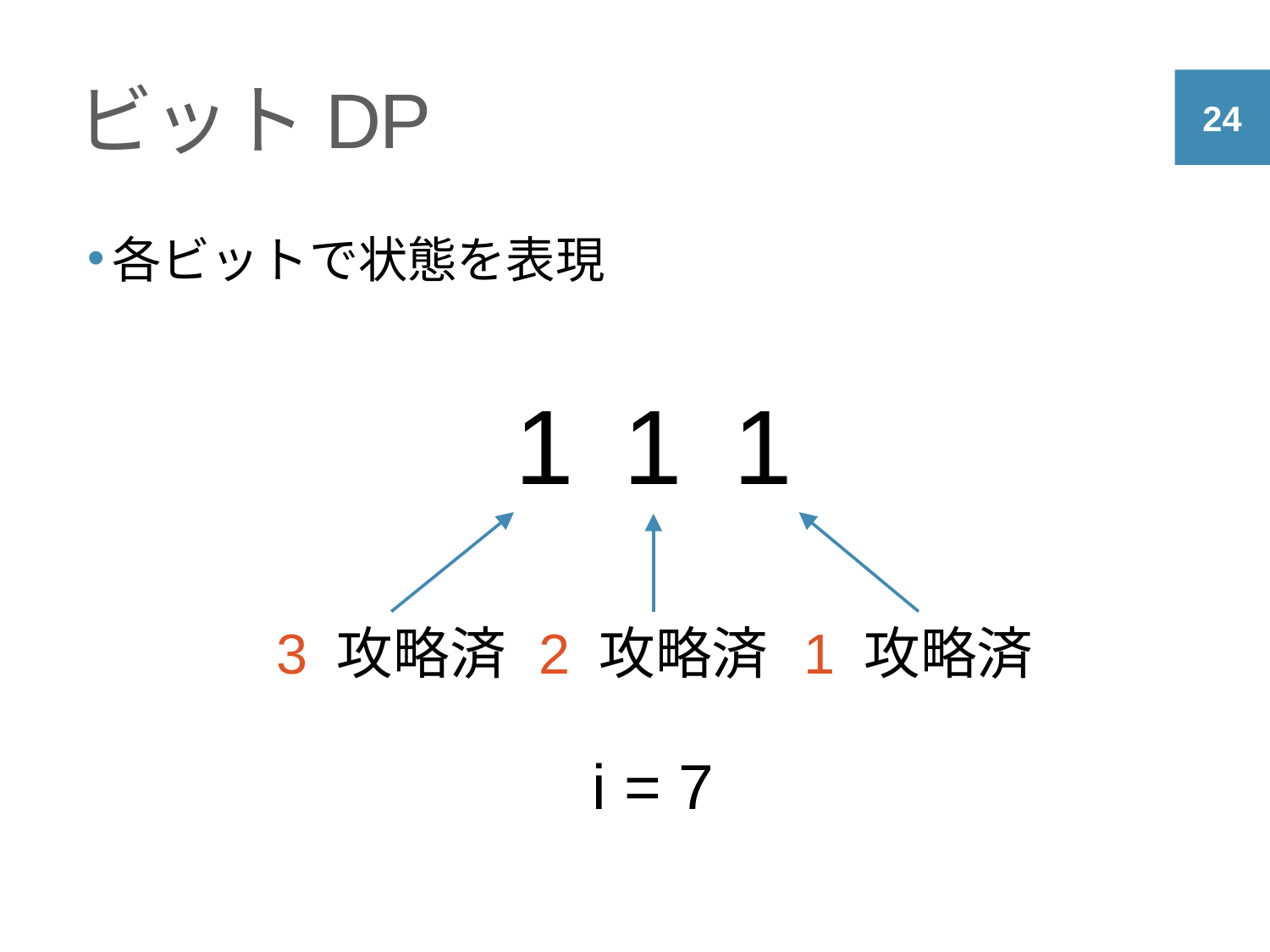

# ビットDP
各ビットで状態を表現
1
1
1
2 攻略済
1 攻略済
3 攻略済
i = 7